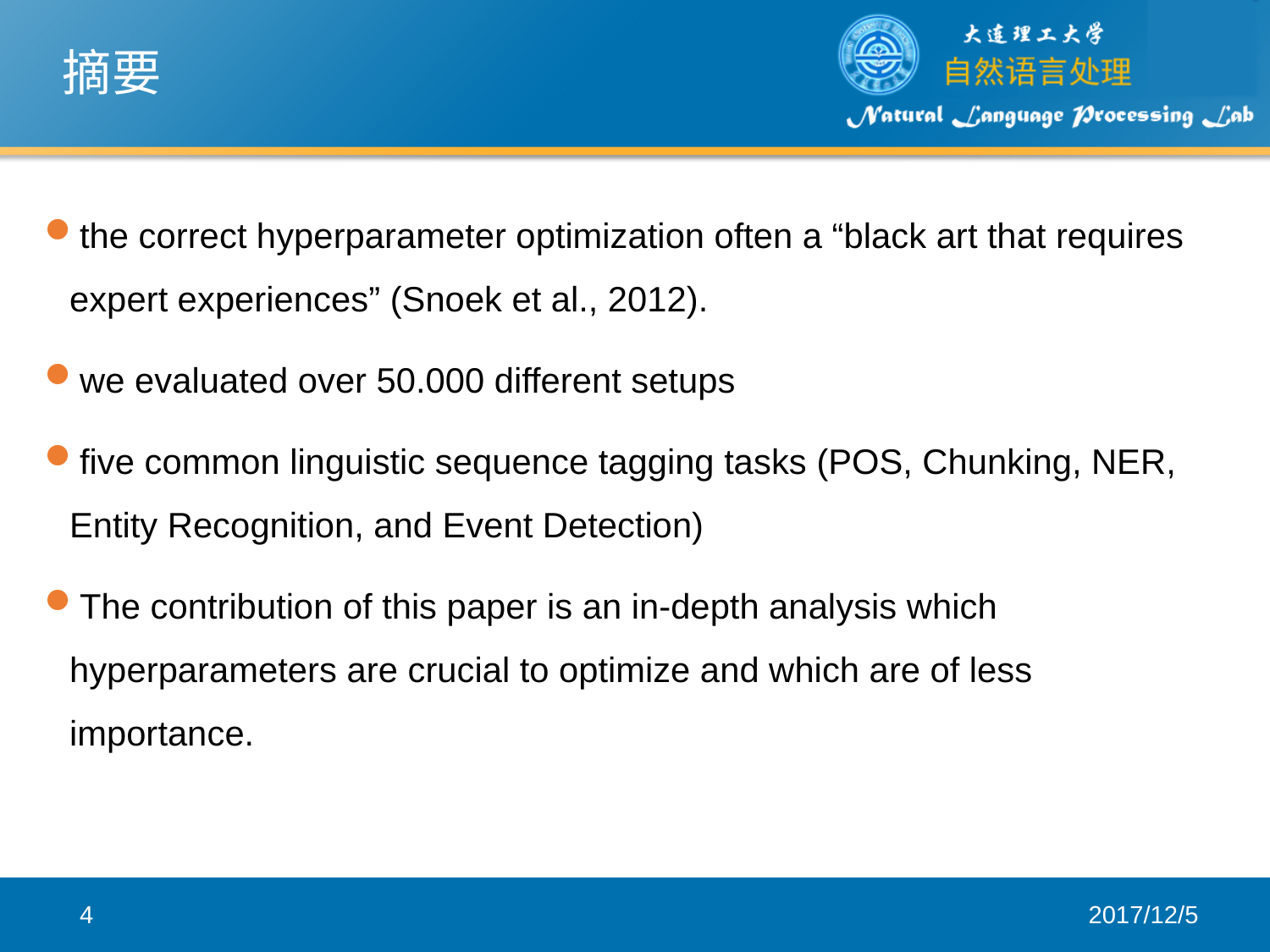

# 摘要
the correct hyperparameter optimization often a “black art that requires expert experiences” (Snoek et al., 2012).
we evaluated over 50.000 different setups
five common linguistic sequence tagging tasks (POS, Chunking, NER, Entity Recognition, and Event Detection)
The contribution of this paper is an in-depth analysis which hyperparameters are crucial to optimize and which are of less importance.
4
2017/12/5